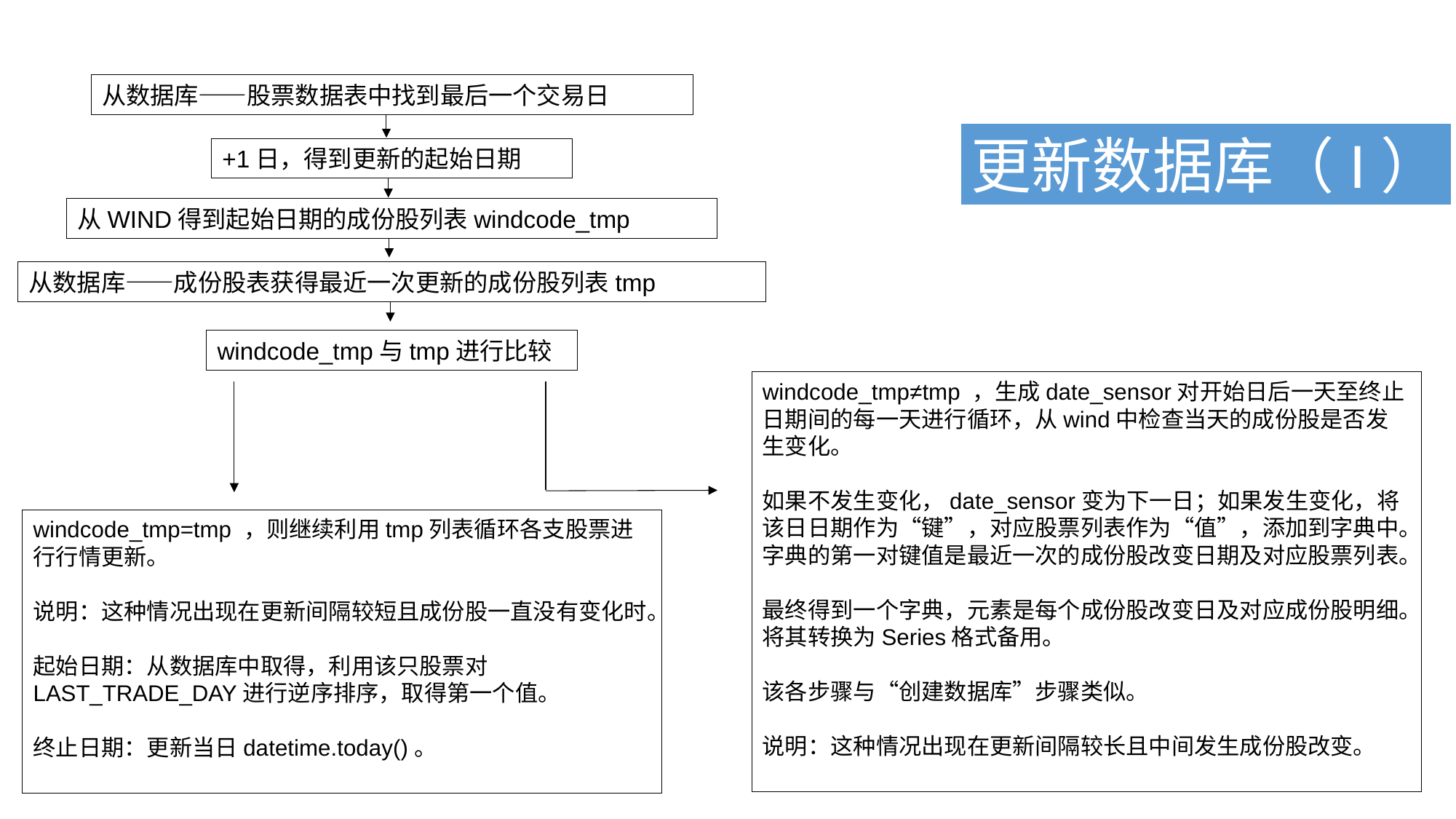

从数据库——股票数据表中找到最后一个交易日
更新数据库（I）
+1日，得到更新的起始日期
从WIND得到起始日期的成份股列表windcode_tmp
从数据库——成份股表获得最近一次更新的成份股列表tmp
windcode_tmp与tmp进行比较
windcode_tmp≠tmp ，生成date_sensor对开始日后一天至终止日期间的每一天进行循环，从wind中检查当天的成份股是否发生变化。

如果不发生变化，date_sensor变为下一日；如果发生变化，将该日日期作为“键”，对应股票列表作为“值”，添加到字典中。字典的第一对键值是最近一次的成份股改变日期及对应股票列表。

最终得到一个字典，元素是每个成份股改变日及对应成份股明细。将其转换为Series格式备用。

该各步骤与“创建数据库”步骤类似。

说明：这种情况出现在更新间隔较长且中间发生成份股改变。

windcode_tmp=tmp ，则继续利用tmp列表循环各支股票进行行情更新。

说明：这种情况出现在更新间隔较短且成份股一直没有变化时。

起始日期：从数据库中取得，利用该只股票对LAST_TRADE_DAY进行逆序排序，取得第一个值。

终止日期：更新当日datetime.today()。